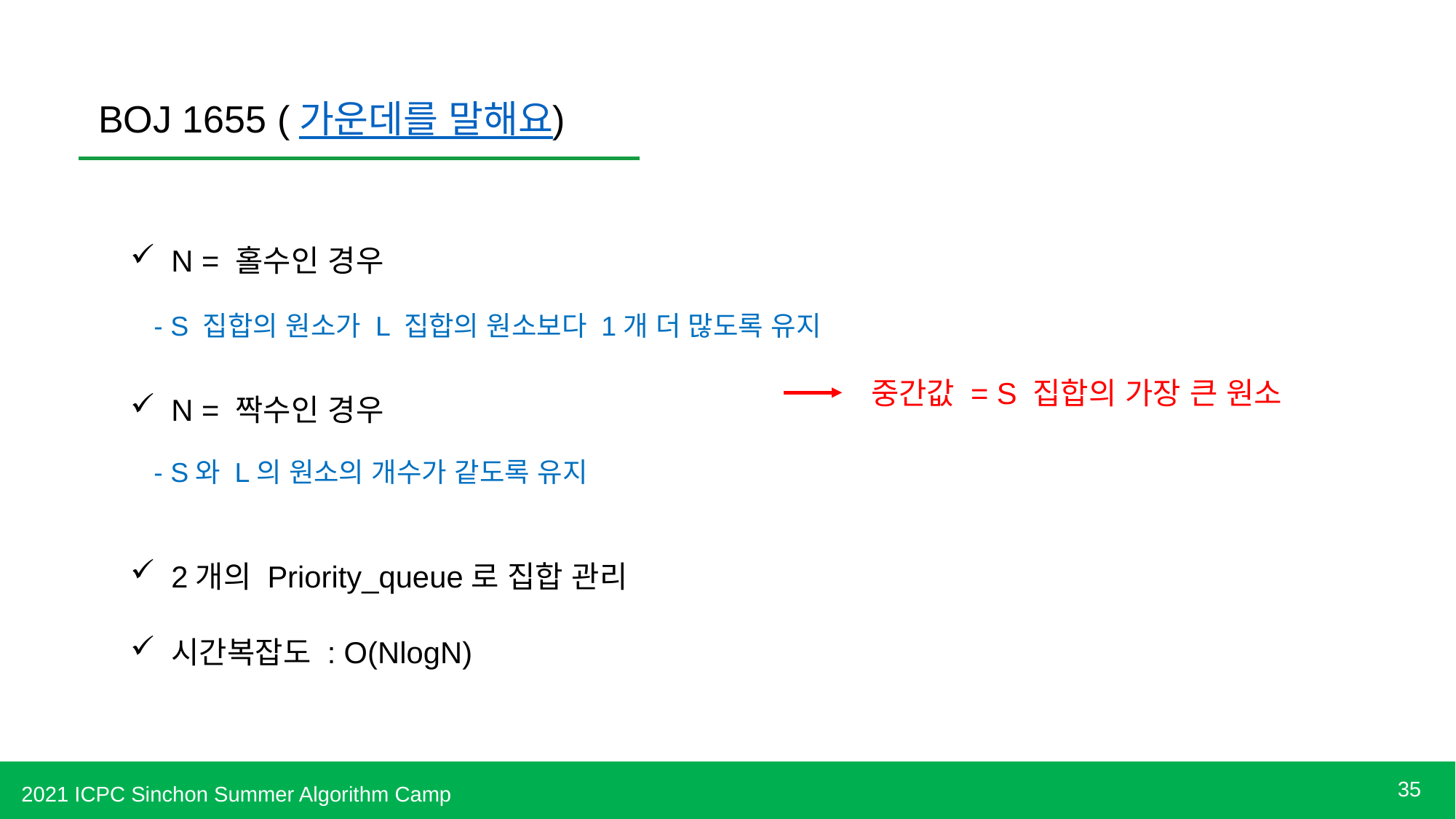

BOJ 1655 (가운데를 말해요)
N = 홀수인 경우
- S 집합의 원소가 L 집합의 원소보다 1개 더 많도록 유지
중간값 = S 집합의 가장 큰 원소
N = 짝수인 경우
- S와 L의 원소의 개수가 같도록 유지
2개의 Priority_queue로 집합 관리
시간복잡도 : O(NlogN)

35
2021 ICPC Sinchon Summer Algorithm Camp